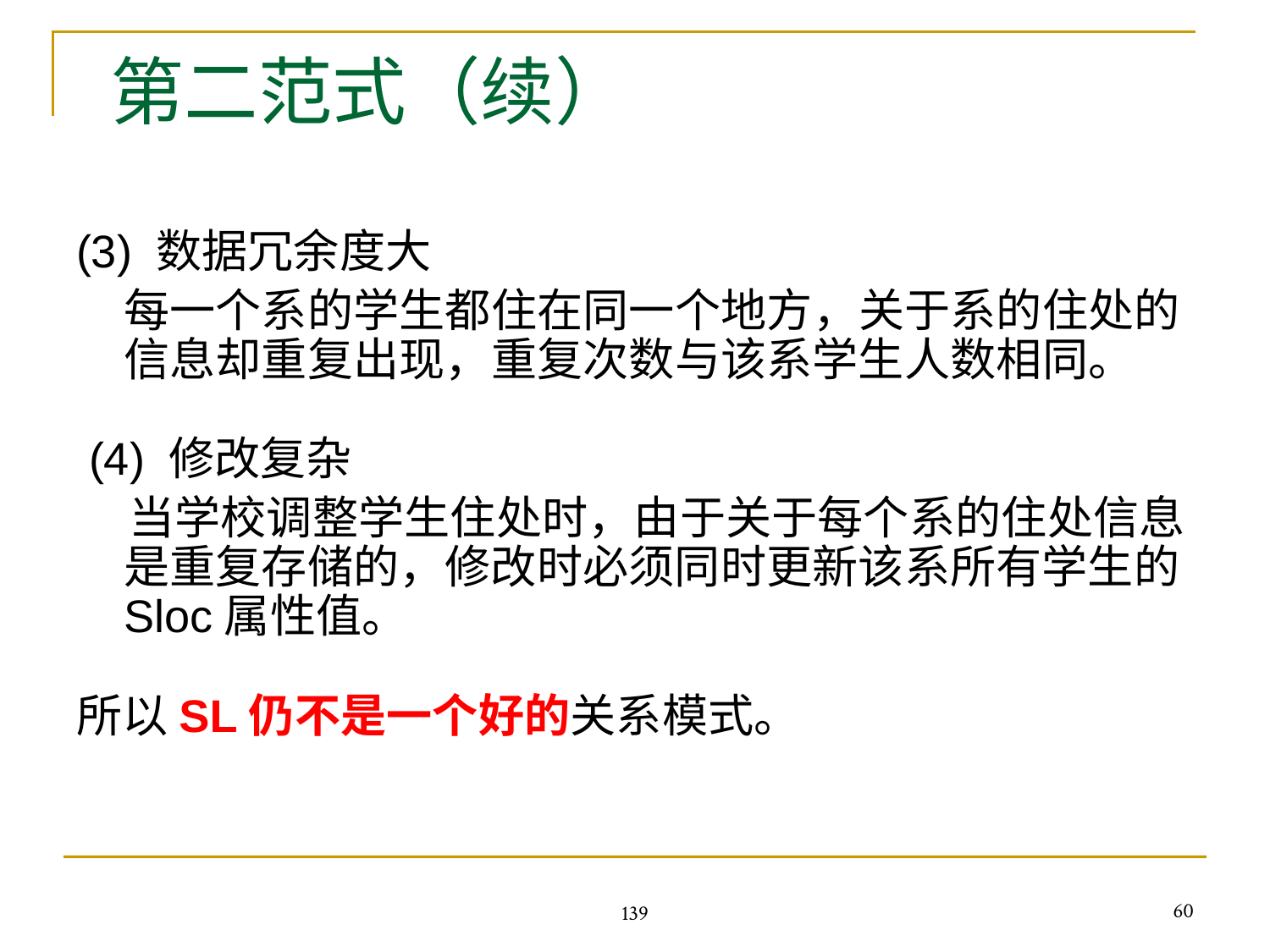

# 第二范式（续）
(3) 数据冗余度大
	每一个系的学生都住在同一个地方，关于系的住处的信息却重复出现，重复次数与该系学生人数相同。

 (4) 修改复杂
    当学校调整学生住处时，由于关于每个系的住处信息是重复存储的，修改时必须同时更新该系所有学生的Sloc属性值。

所以SL仍不是一个好的关系模式。
60
139